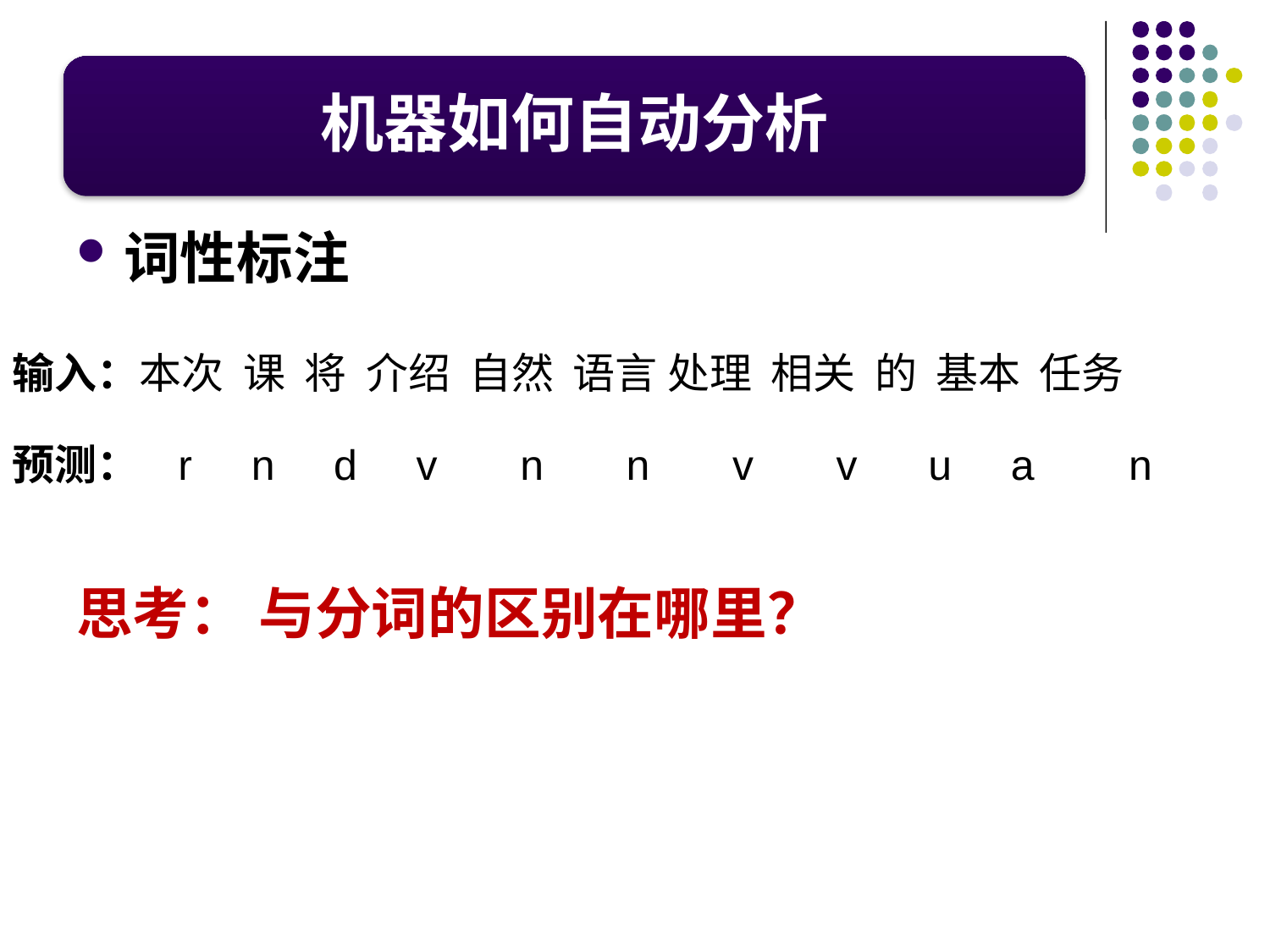

机器如何自动分析
词性标注

思考： 与分词的区别在哪里？

输入：本次  课  将  介绍  自然  语言 处理  相关  的  基本  任务
预测：   r     n     d     v       n       n       v       v      u     a        n